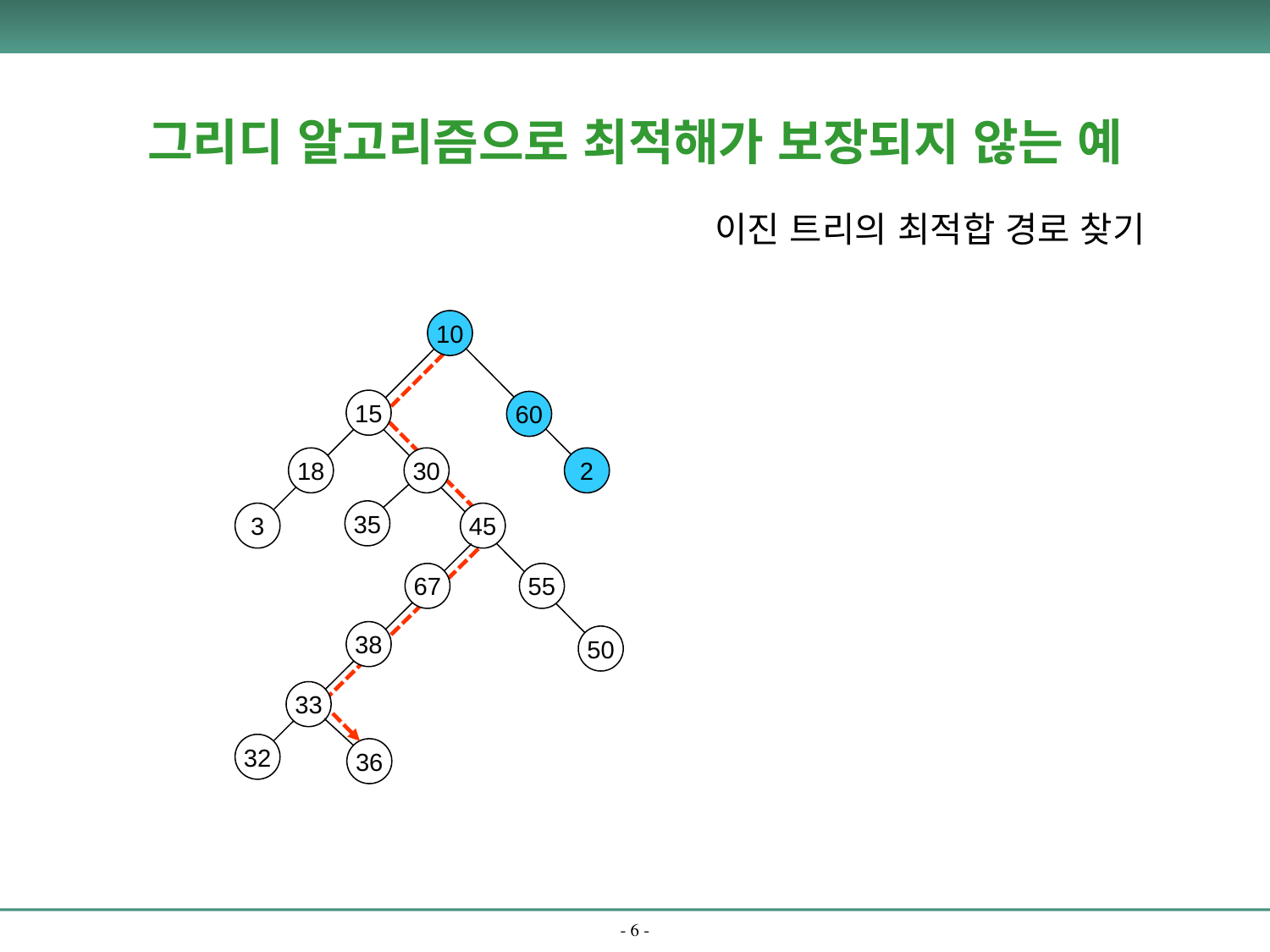

# 그리디 알고리즘으로 최적해가 보장되지 않는 예
이진 트리의 최적합 경로 찾기
10
15
60
18
30
2
35
3
45
67
55
38
50
33
32
36